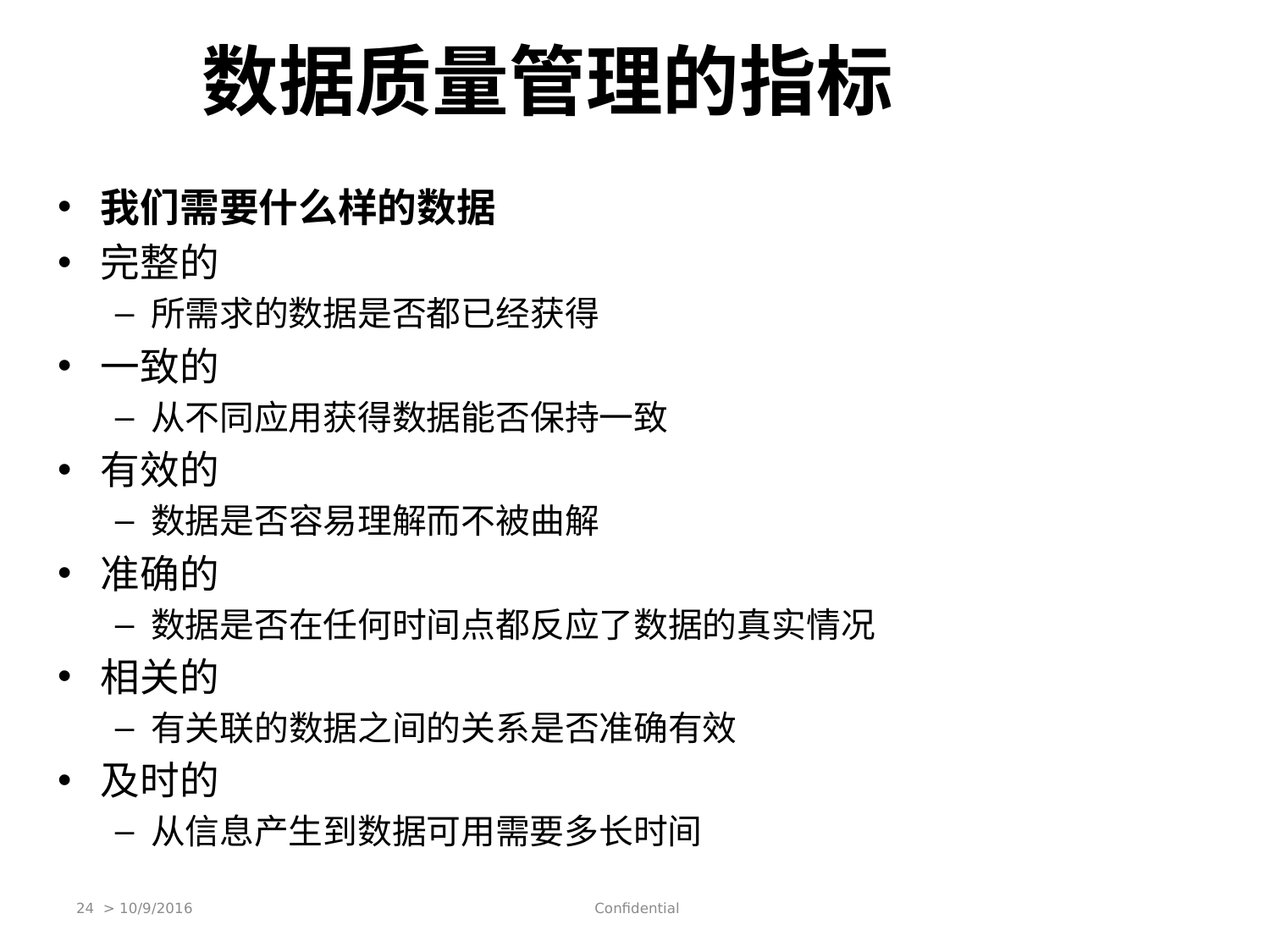

# 数据质量管理的指标
我们需要什么样的数据
完整的
所需求的数据是否都已经获得
一致的
从不同应用获得数据能否保持一致
有效的
数据是否容易理解而不被曲解
准确的
数据是否在任何时间点都反应了数据的真实情况
相关的
有关联的数据之间的关系是否准确有效
及时的
从信息产生到数据可用需要多长时间
24  > 10/9/2016
 Confidential